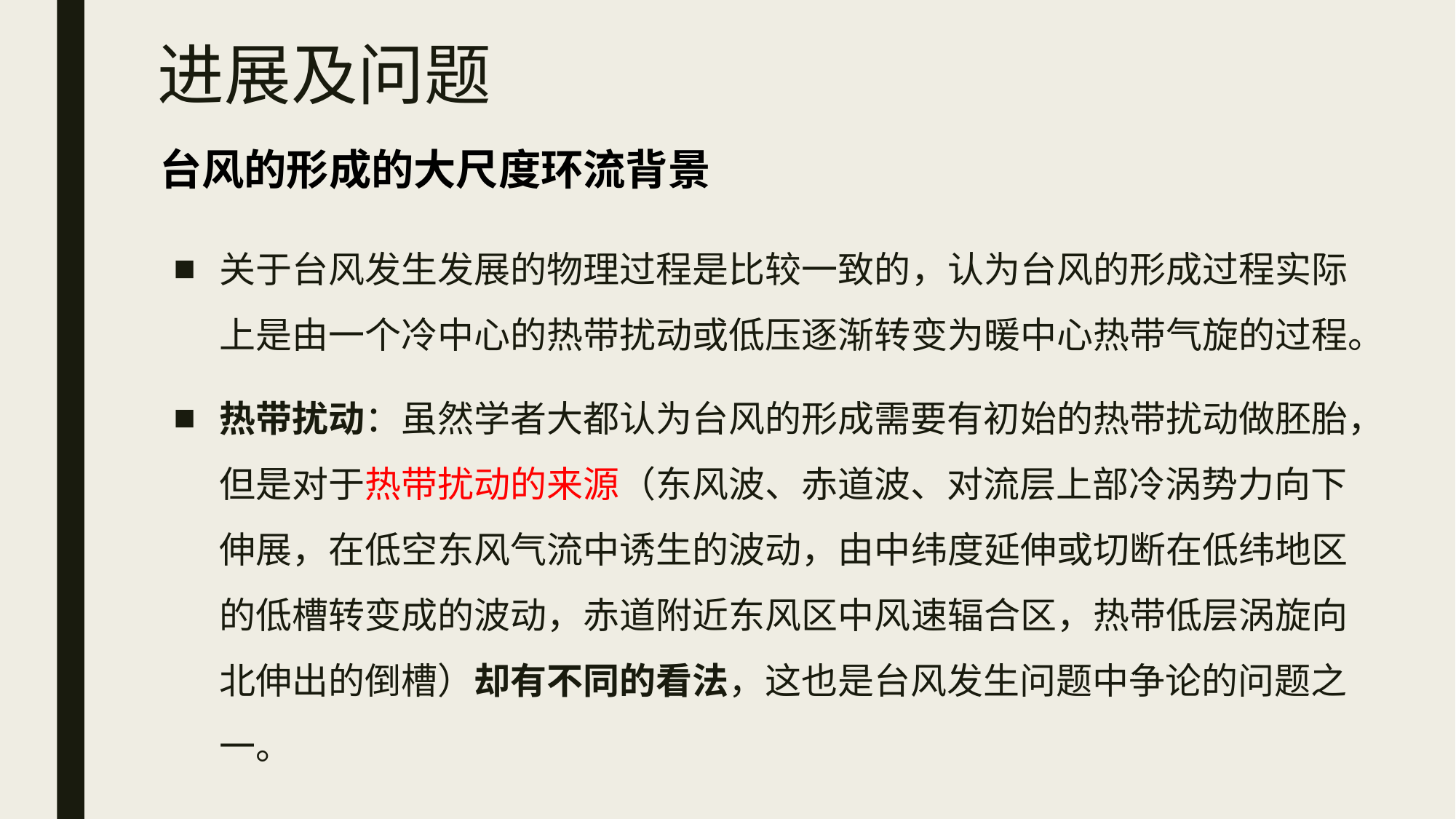

进展及问题
台风的形成的大尺度环流背景
关于台风发生发展的物理过程是比较一致的，认为台风的形成过程实际上是由一个冷中心的热带扰动或低压逐渐转变为暖中心热带气旋的过程。
热带扰动：虽然学者大都认为台风的形成需要有初始的热带扰动做胚胎，但是对于热带扰动的来源（东风波、赤道波、对流层上部冷涡势力向下伸展，在低空东风气流中诱生的波动，由中纬度延伸或切断在低纬地区的低槽转变成的波动，赤道附近东风区中风速辐合区，热带低层涡旋向北伸出的倒槽）却有不同的看法，这也是台风发生问题中争论的问题之一。